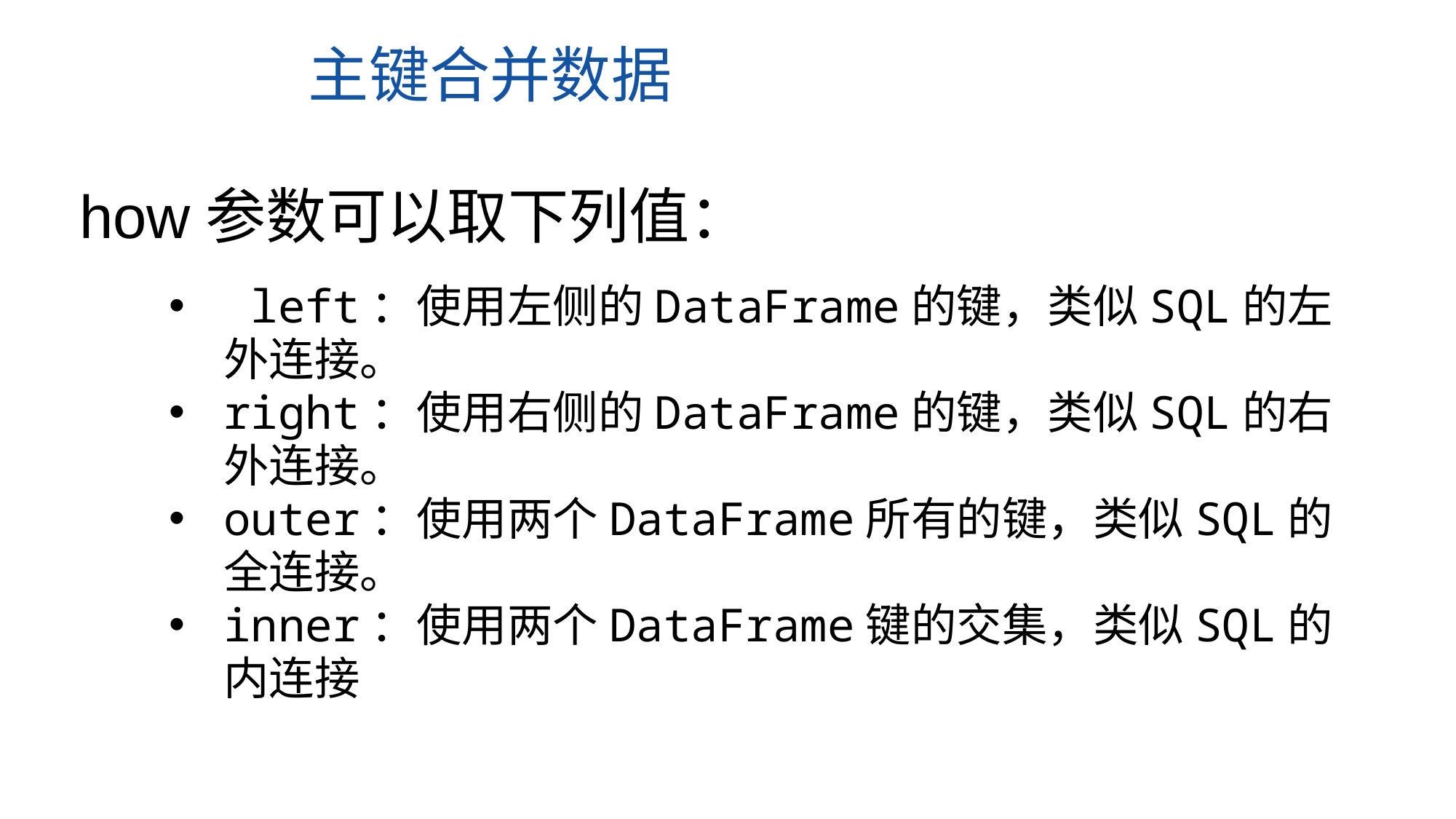

主键合并数据
how参数可以取下列值：
 left：使用左侧的DataFrame的键，类似SQL的左外连接。
right：使用右侧的DataFrame的键，类似SQL的右外连接。
outer：使用两个DataFrame所有的键，类似SQL的全连接。
inner：使用两个DataFrame键的交集，类似SQL的内连接